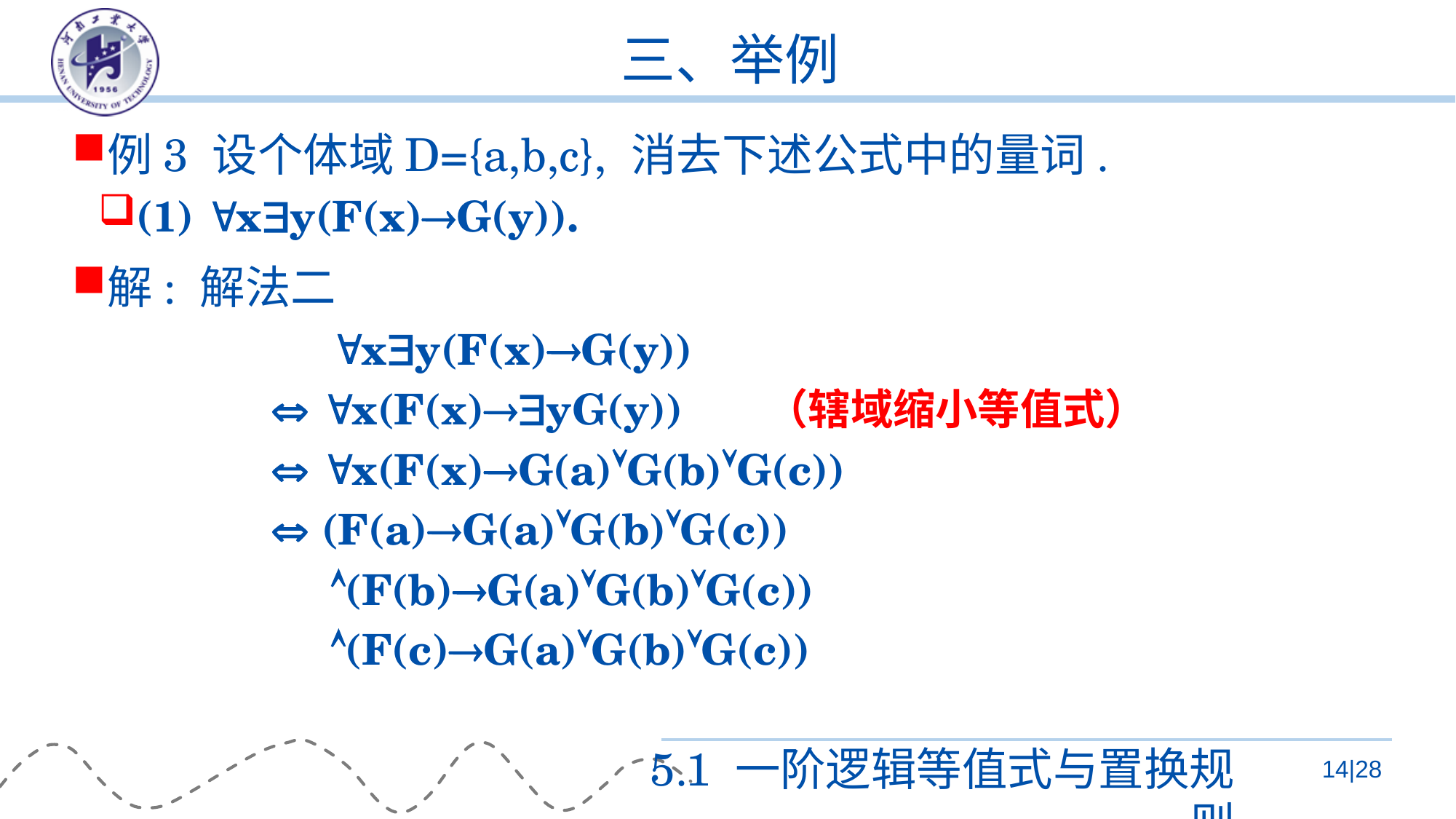

# 三、举例
例3 设个体域D={a,b,c}, 消去下述公式中的量词.
(1) ∀x∃y(F(x)→G(y)).
解: 解法二
     ∀x∃y(F(x)→G(y))
⇔ ∀x(F(x)→∃yG(y))      （辖域缩小等值式）
⇔ ∀x(F(x)→G(a)∨G(b)∨G(c))
⇔ (F(a)→G(a)∨G(b)∨G(c))
     ∧(F(b)→G(a)∨G(b)∨G(c))
     ∧(F(c)→G(a)∨G(b)∨G(c))
5.1 一阶逻辑等值式与置换规则
14|28